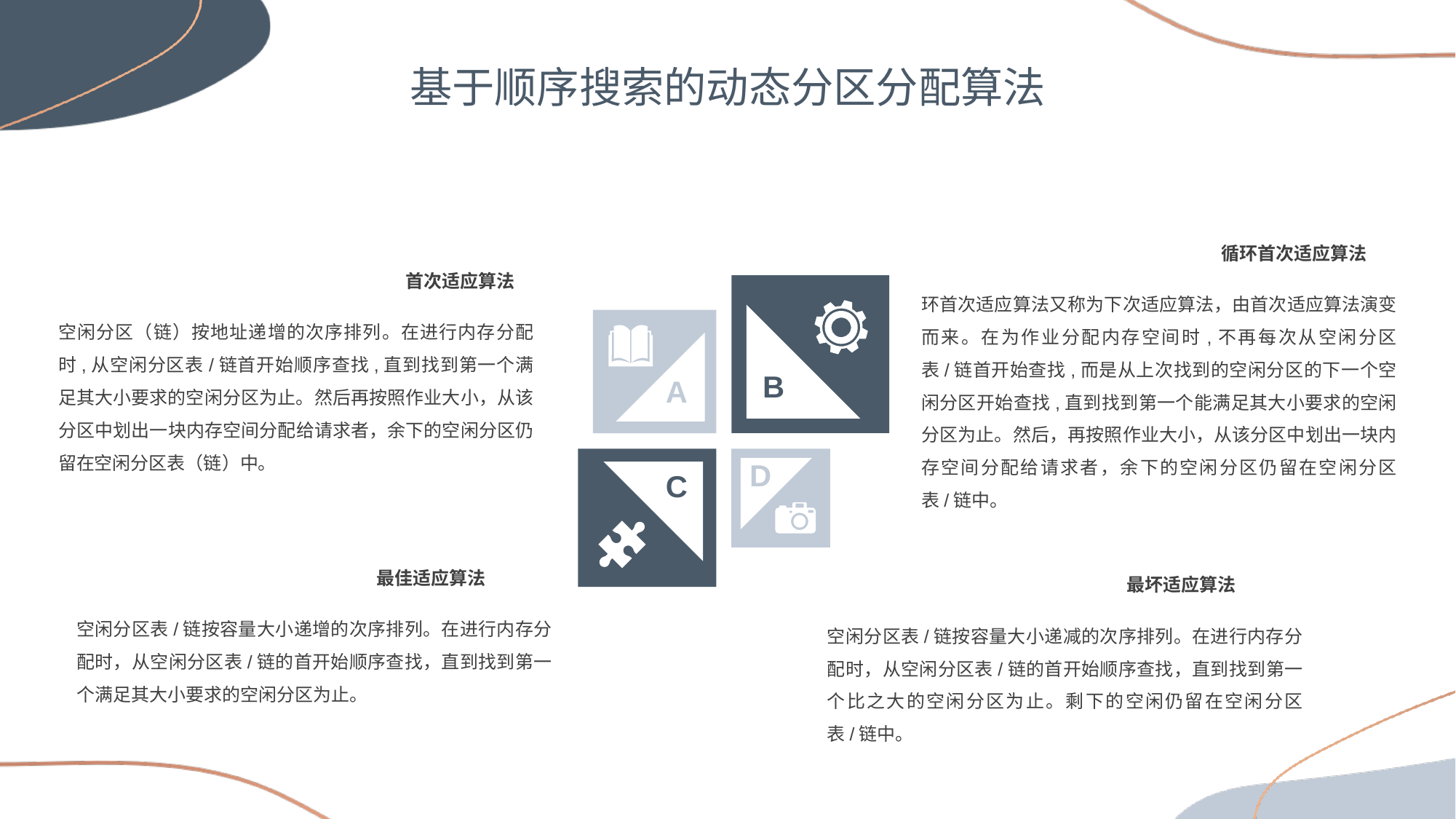

基于顺序搜索的动态分区分配算法
循环首次适应算法
环首次适应算法又称为下次适应算法，由首次适应算法演变而来。在为作业分配内存空间时,不再每次从空闲分区表/链首开始查找,而是从上次找到的空闲分区的下一个空闲分区开始查找,直到找到第一个能满足其大小要求的空闲分区为止。然后，再按照作业大小，从该分区中划出一块内存空间分配给请求者，余下的空闲分区仍留在空闲分区表/链中。
首次适应算法
空闲分区（链）按地址递增的次序排列。在进行内存分配时,从空闲分区表/链首开始顺序查找,直到找到第一个满足其大小要求的空闲分区为止。然后再按照作业大小，从该分区中划出一块内存空间分配给请求者，余下的空闲分区仍留在空闲分区表（链）中。

B
A

D
C

最佳适应算法
空闲分区表/链按容量大小递增的次序排列。在进行内存分配时，从空闲分区表/链的首开始顺序查找，直到找到第一个满足其大小要求的空闲分区为止。
最坏适应算法
空闲分区表/链按容量大小递减的次序排列。在进行内存分配时，从空闲分区表/链的首开始顺序查找，直到找到第一个比之大的空闲分区为止。剩下的空闲仍留在空闲分区表/链中。